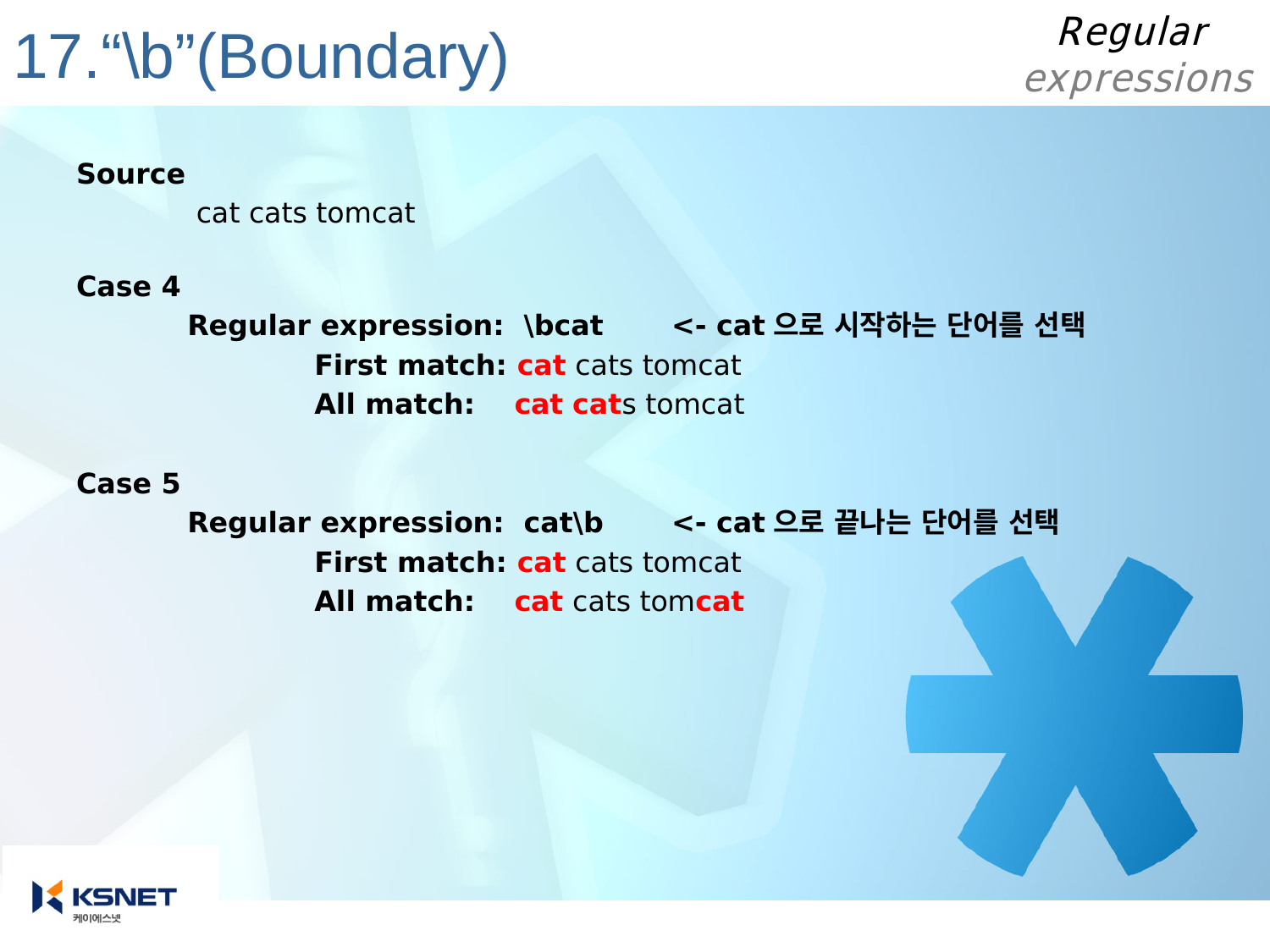

# 17.“\b”(Boundary)

Source
		 cat cats tomcat
Case 4
		Regular expression:  \bcat       <- cat으로 시작하는 단어를 선택
			First match: cat cats tomcat
			All match:    cat cats tomcat

Case 5
		Regular expression:  cat\b       <- cat으로 끝나는 단어를 선택
			First match: cat cats tomcat
			All match:    cat cats tomcat